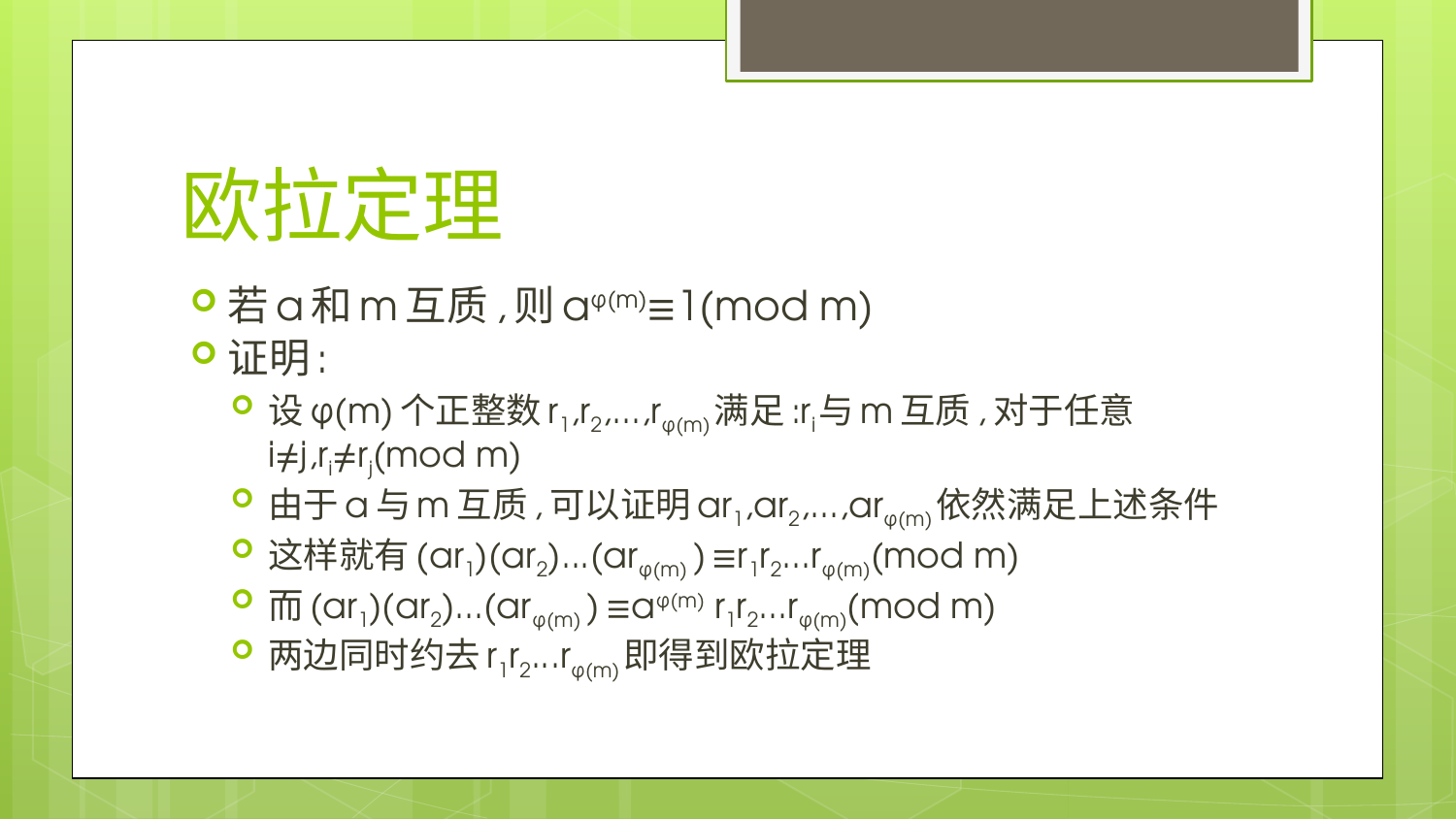

# 欧拉定理
若a和m互质,则aφ(m)≡1(mod m)
证明:
设φ(m)个正整数r1,r2,...,rφ(m)满足:ri与m互质,对于任意i≠j,ri≠rj(mod m)
由于a与m互质,可以证明ar1,ar2,...,arφ(m)依然满足上述条件
这样就有(ar1)(ar2)...(arφ(m) ) ≡r1r2...rφ(m)(mod m)
而(ar1)(ar2)...(arφ(m) ) ≡aφ(m) r1r2...rφ(m)(mod m)
两边同时约去r1r2...rφ(m)即得到欧拉定理